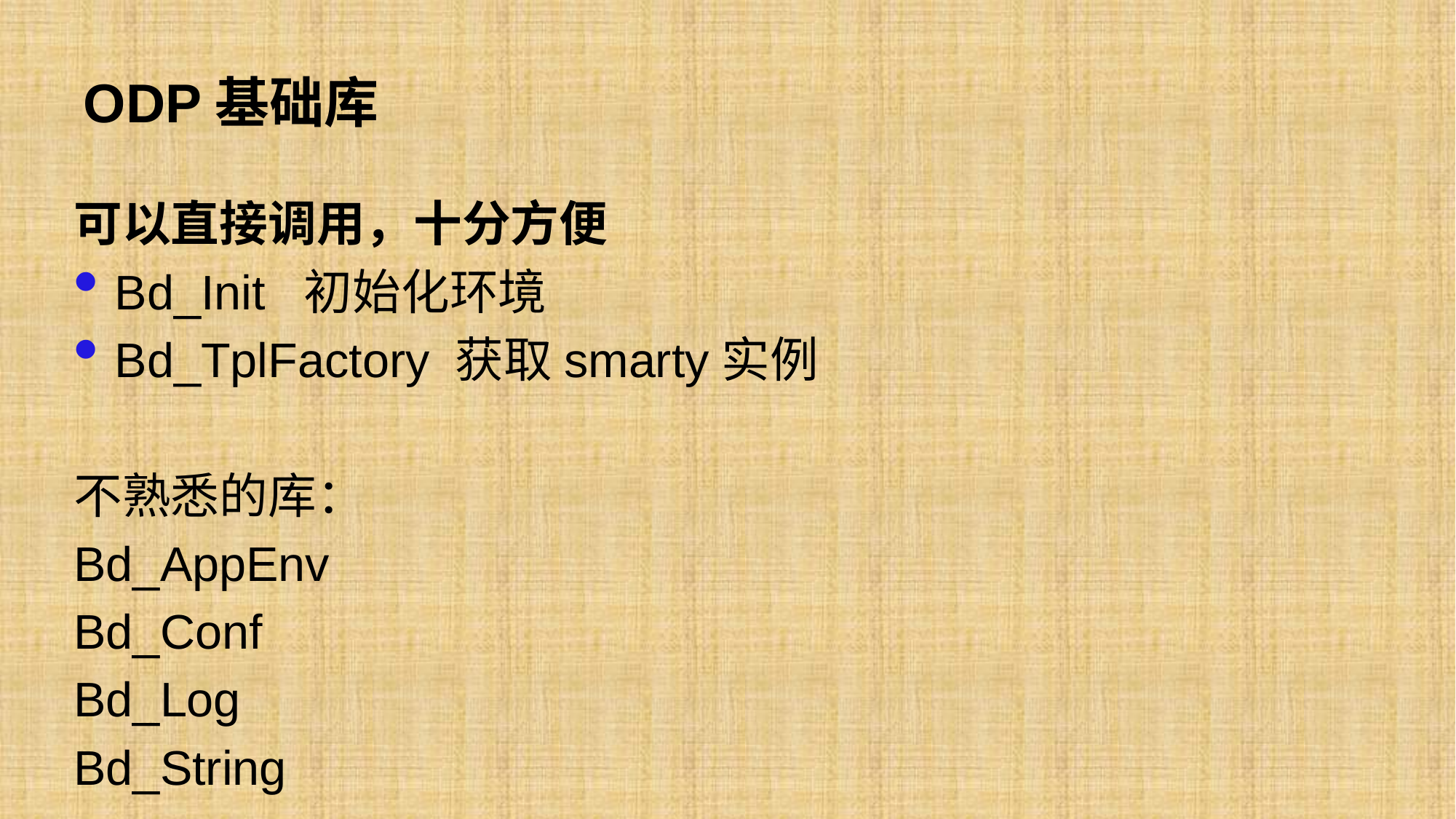

# ODP基础库
可以直接调用，十分方便
Bd_Init  初始化环境
Bd_TplFactory 获取smarty实例

不熟悉的库：
Bd_AppEnv
Bd_Conf
Bd_Log
Bd_String